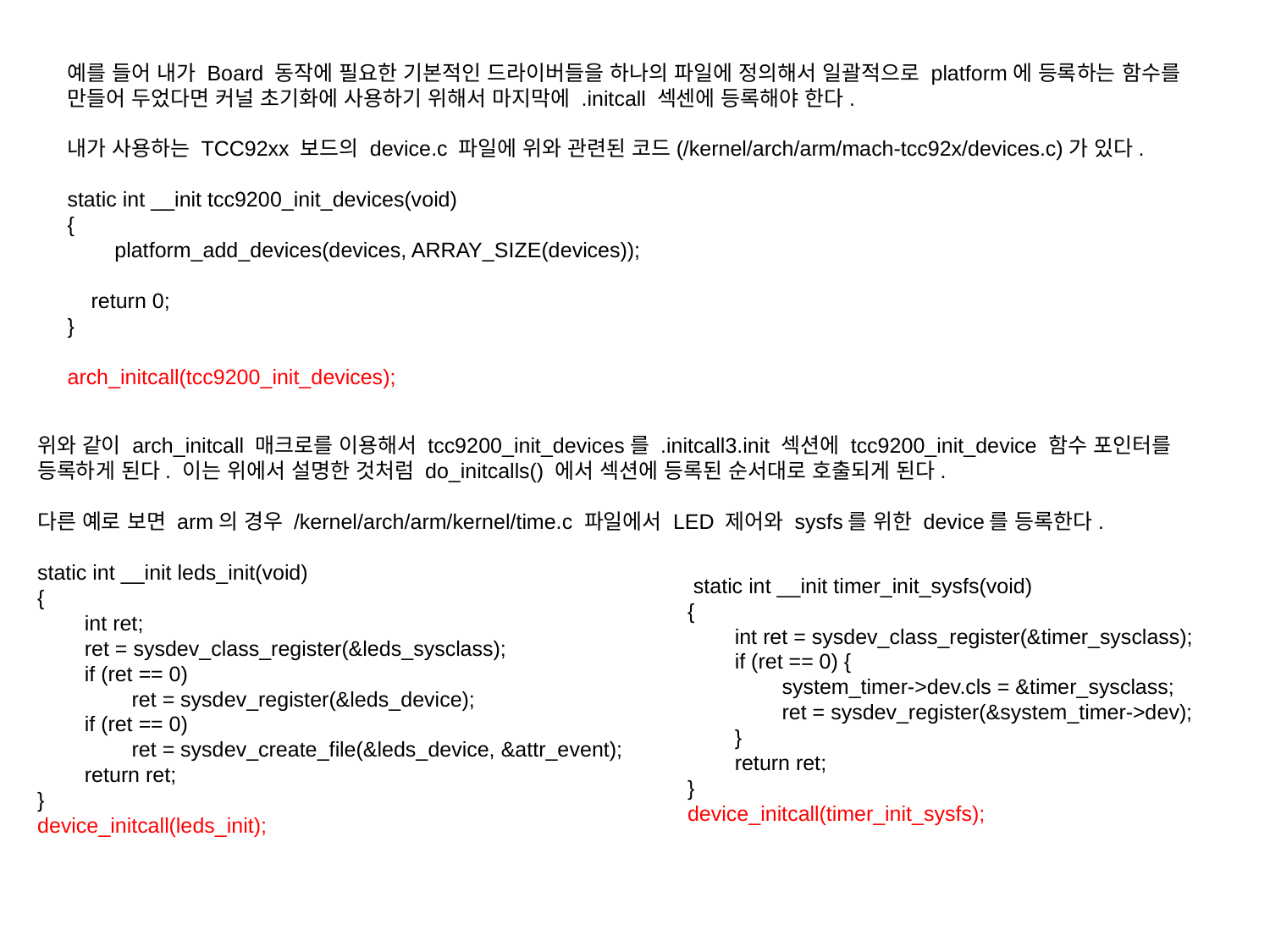

예를 들어 내가 Board 동작에 필요한 기본적인 드라이버들을 하나의 파일에 정의해서 일괄적으로 platform에 등록하는 함수를 만들어 두었다면 커널 초기화에 사용하기 위해서 마지막에 .initcall 섹센에 등록해야 한다.

내가 사용하는 TCC92xx 보드의 device.c 파일에 위와 관련된 코드(/kernel/arch/arm/mach-tcc92x/devices.c)가 있다.

static int __init tcc9200_init_devices(void)
{
        platform_add_devices(devices, ARRAY_SIZE(devices));
    return 0;
}

arch_initcall(tcc9200_init_devices);
위와 같이 arch_initcall 매크로를 이용해서 tcc9200_init_devices를 .initcall3.init 섹션에 tcc9200_init_device 함수 포인터를 등록하게 된다. 이는 위에서 설명한 것처럼 do_initcalls() 에서 섹션에 등록된 순서대로 호출되게 된다.

다른 예로 보면 arm의 경우 /kernel/arch/arm/kernel/time.c 파일에서 LED 제어와 sysfs를 위한 device를 등록한다.

static int __init leds_init(void)
{
        int ret;
        ret = sysdev_class_register(&leds_sysclass);
        if (ret == 0)
                ret = sysdev_register(&leds_device);
        if (ret == 0)
                ret = sysdev_create_file(&leds_device, &attr_event);
        return ret;
}
device_initcall(leds_init);
 static int __init timer_init_sysfs(void)
{
        int ret = sysdev_class_register(&timer_sysclass);
        if (ret == 0) {
                system_timer->dev.cls = &timer_sysclass;
                ret = sysdev_register(&system_timer->dev);
        }
        return ret;
}
device_initcall(timer_init_sysfs);